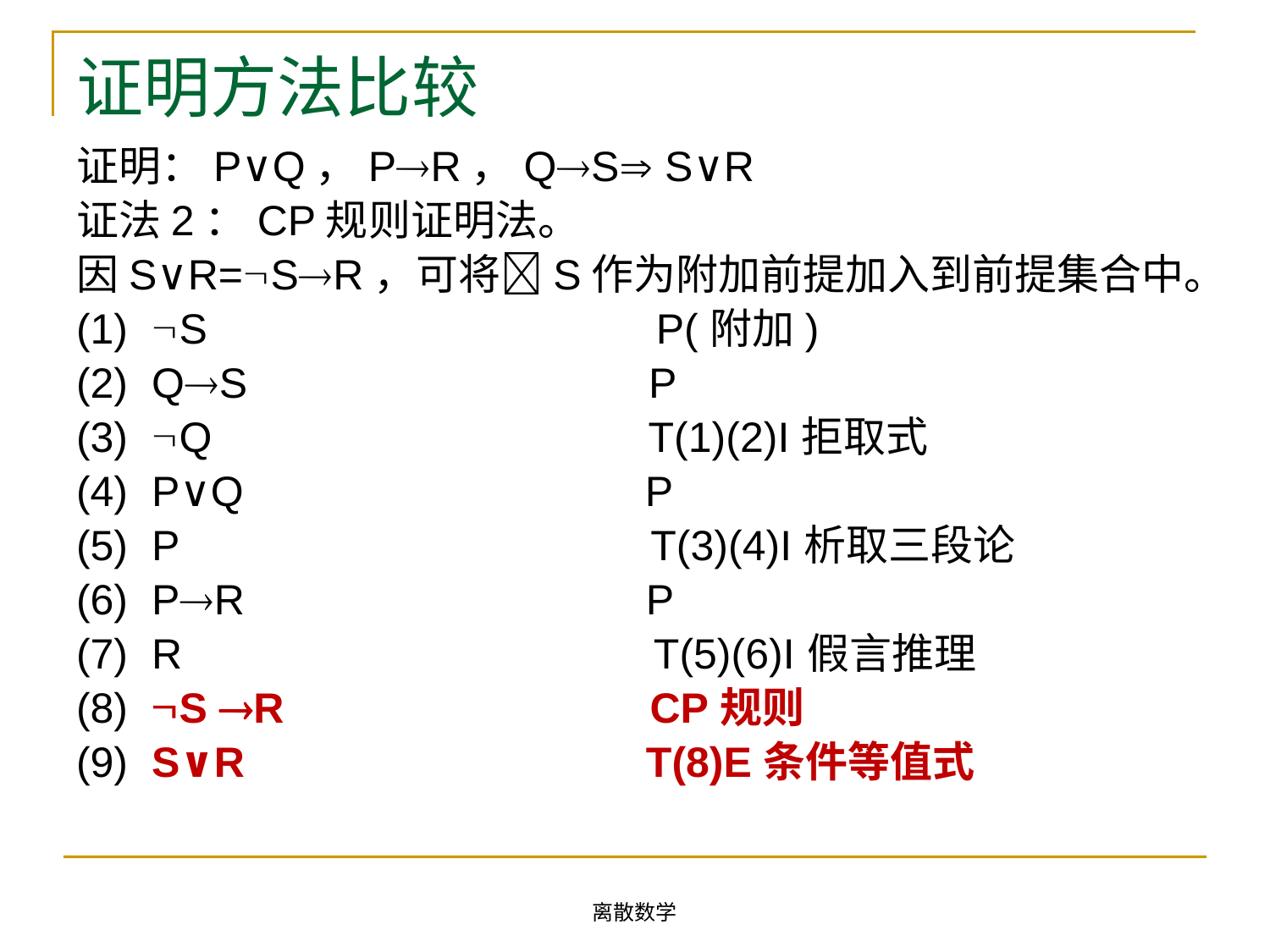

# 证明方法比较
证明：P∨Q，P→R，Q→S⇒ S∨R
证法2：CP规则证明法。
因S∨R=¬S→R，可将¬S作为附加前提加入到前提集合中。
(1)  ¬S                                      P(附加)
(2)  Q→S                                  P
(3)  ¬Q                                     T(1)(2)I拒取式
(4)  P∨Q                                  P
(5)  P                                        T(3)(4)I析取三段论
(6)  P→R                                  P
(7)  R                                        T(5)(6)I假言推理
(8)  ¬S →R                               CP规则
(9)  S∨R                                  T(8)E条件等值式

24
离散数学